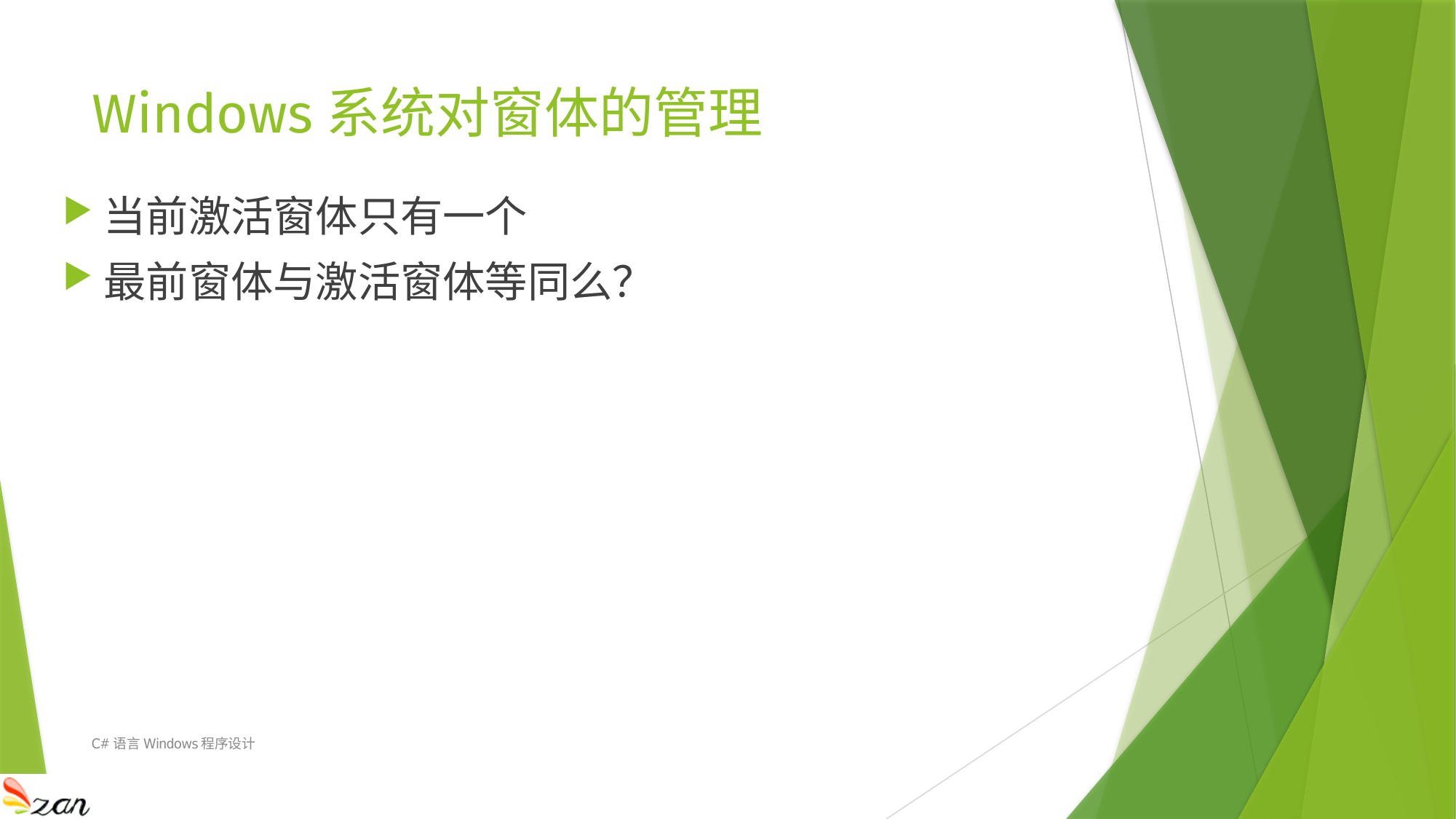

# Windows系统对窗体的管理
当前激活窗体只有一个
最前窗体与激活窗体等同么？
C#语言Windows程序设计